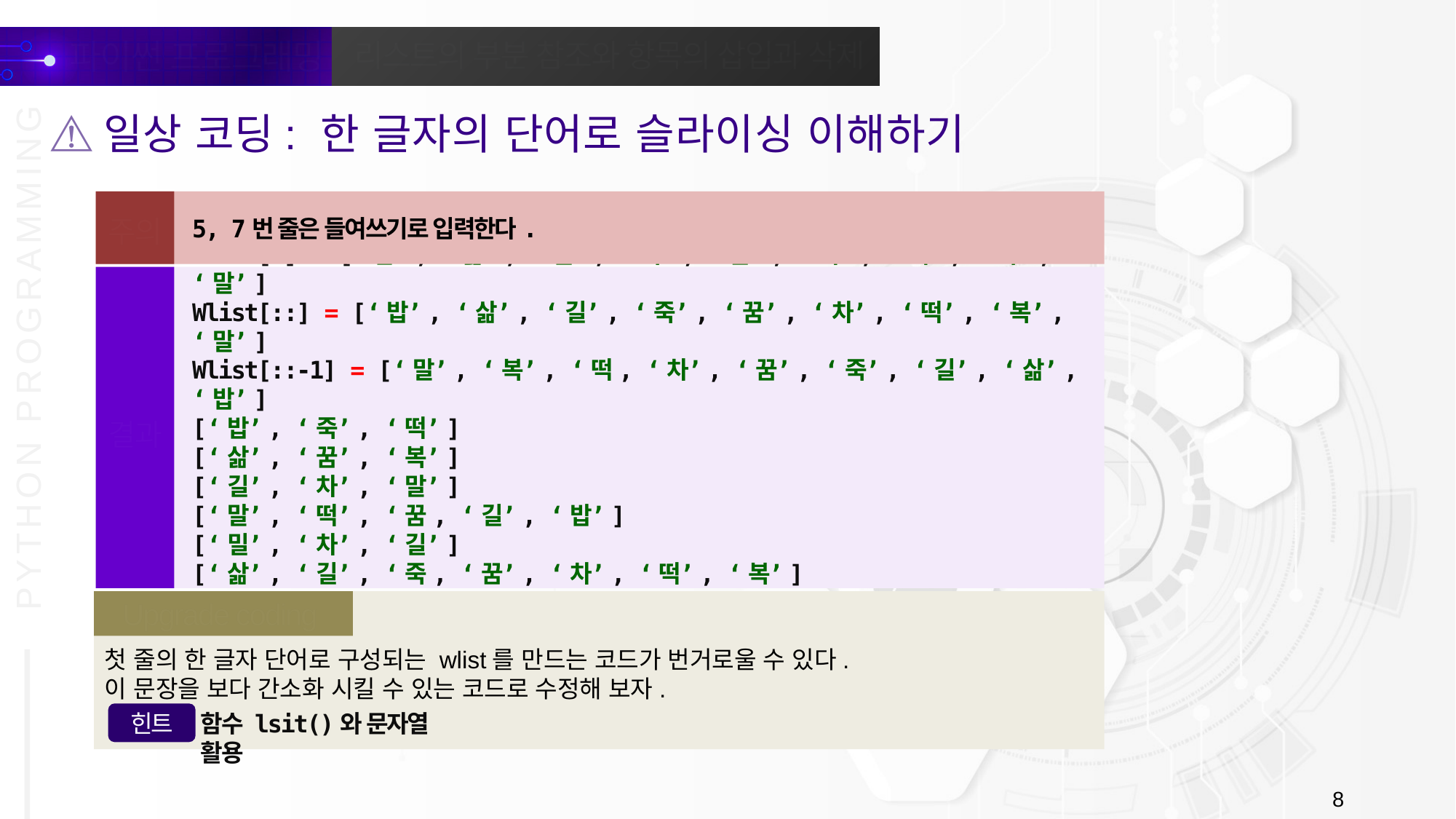

일상 코딩: 한 글자의 단어로 슬라이싱 이해하기
5, 7번 줄은 들여쓰기로 입력한다.

주의
wlist[:] = [‘밥’, ‘삶’, ‘길’, ‘죽’, ‘꿈’, ‘차’, ‘떡’, ‘복’, ‘말’]
Wlist[::] = [‘밥’, ‘삶’, ‘길’, ‘죽’, ‘꿈’, ‘차’, ‘떡’, ‘복’, ‘말’]
Wlist[::-1] = [‘말’, ‘복’, ‘떡, ‘차’, ‘꿈’, ‘죽’, ‘길’, ‘삶’, ‘밥’]
[‘밥’, ‘죽’, ‘떡’]
[‘삶’, ‘꿈’, ‘복’]
[‘길’, ‘차’, ‘말’]
[‘말’, ‘떡’, ‘꿈, ‘길’, ‘밥’]
[‘밀’, ‘차’, ‘길’]
[‘삶’, ‘길’, ‘죽, ‘꿈’, ‘차’, ‘떡’, ‘복’]
[‘복’, ‘꿈’, ‘삶’]

결과

Upgrade coding
첫 줄의 한 글자 단어로 구성되는 wlist를 만드는 코드가 번거로울 수 있다.
이 문장을 보다 간소화 시킬 수 있는 코드로 수정해 보자.
힌트
함수 lsit()와 문자열 활용

8